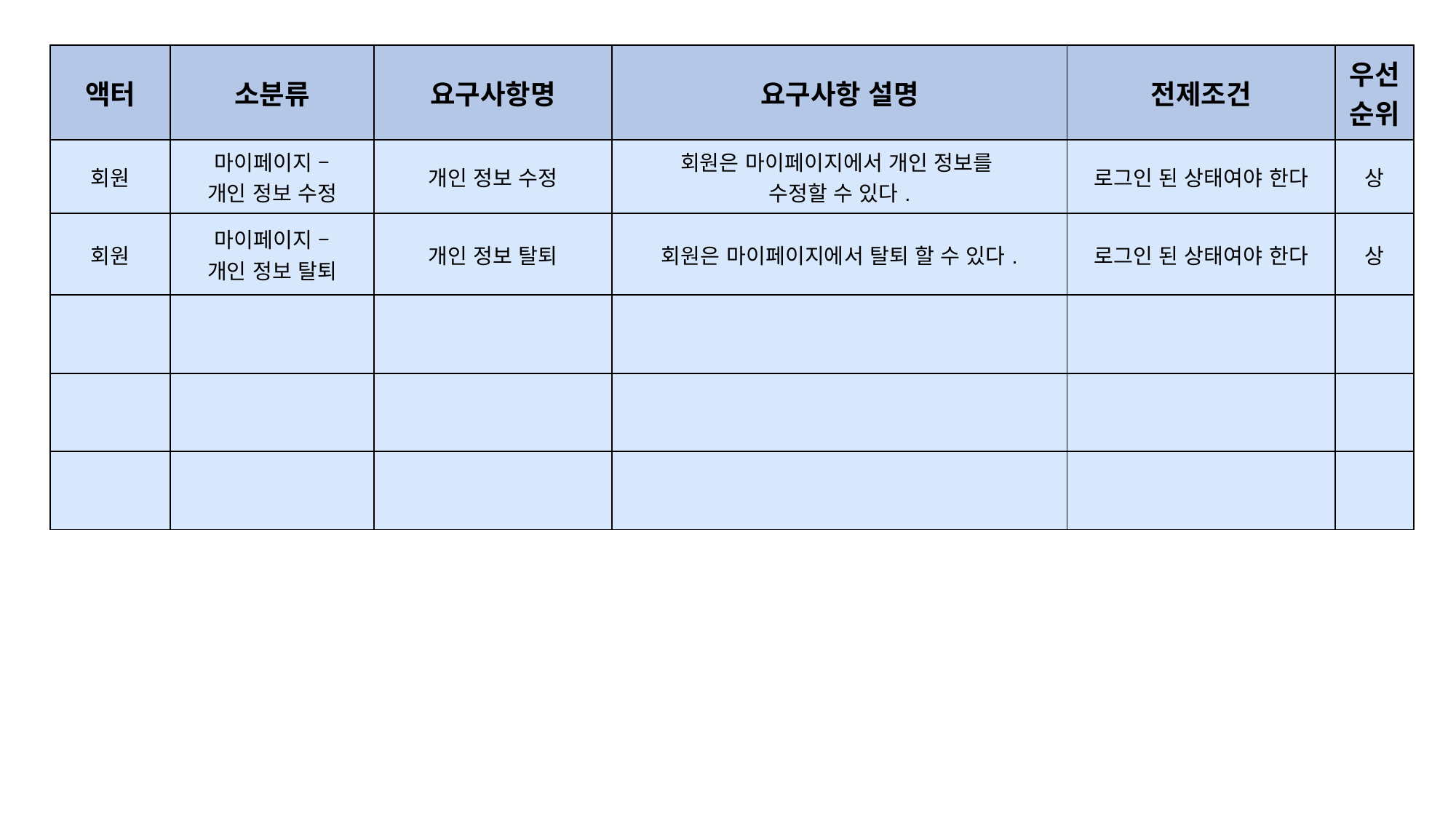

| 액터 | 소분류 | 요구사항명 | 요구사항 설명 | 전제조건 | 우선순위 |
| --- | --- | --- | --- | --- | --- |
| 회원 | 마이페이지 – 개인 정보 수정 | 개인 정보 수정 | 회원은 마이페이지에서 개인 정보를 수정할 수 있다. | 로그인 된 상태여야 한다 | 상 |
| 회원 | 마이페이지 – 개인 정보 탈퇴 | 개인 정보 탈퇴 | 회원은 마이페이지에서 탈퇴 할 수 있다. | 로그인 된 상태여야 한다 | 상 |
|  |  |  |  |  |  |
|  |  |  |  |  |  |
|  |  |  |  |  |  |